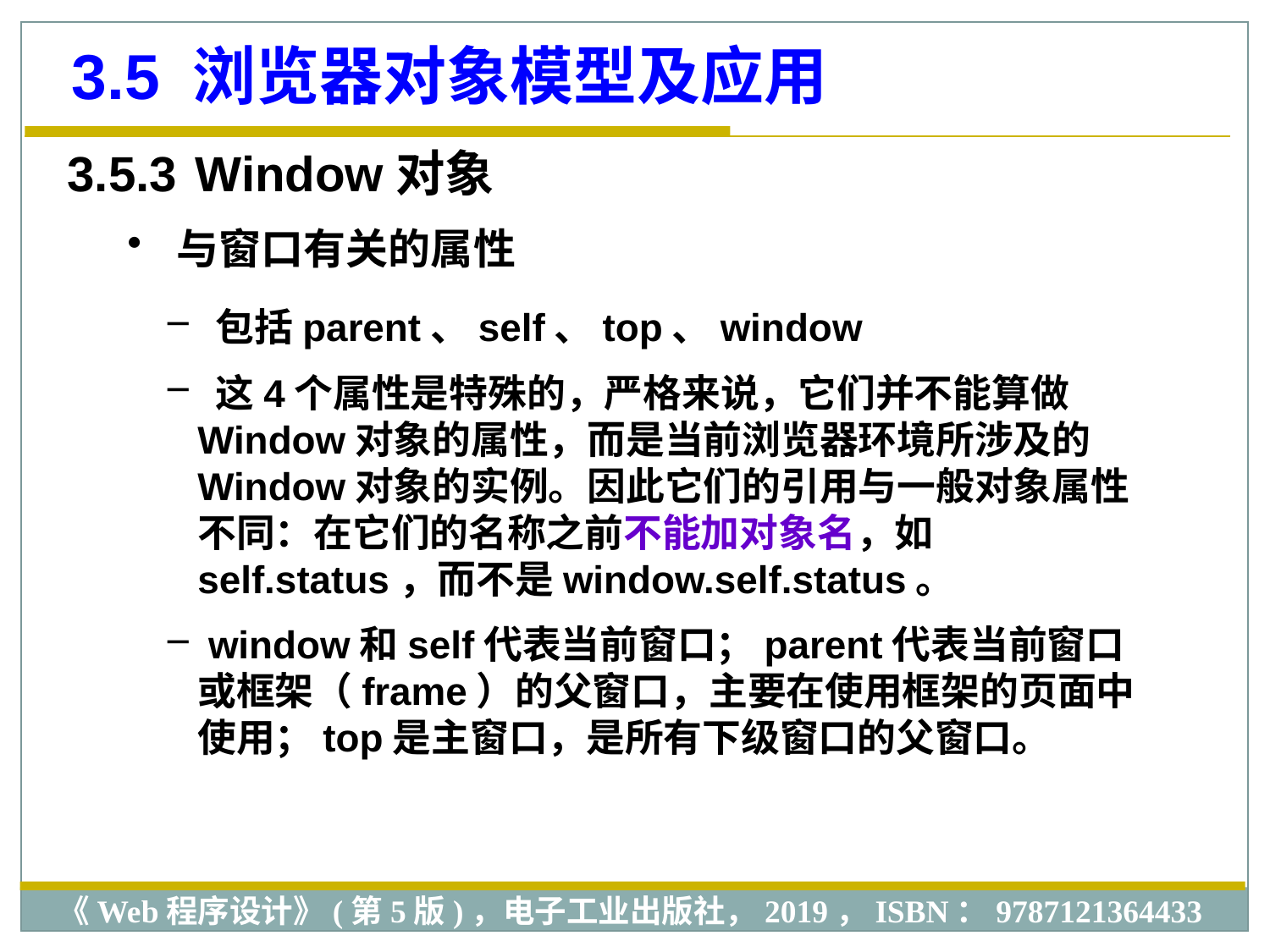

3.5 浏览器对象模型及应用
3.5.3  Window对象
 与窗口有关的属性
 包括parent、self、top、window
 这4个属性是特殊的，严格来说，它们并不能算做Window对象的属性，而是当前浏览器环境所涉及的Window对象的实例。因此它们的引用与一般对象属性不同：在它们的名称之前不能加对象名，如self.status，而不是window.self.status。
 window和self代表当前窗口；parent代表当前窗口或框架（frame）的父窗口，主要在使用框架的页面中使用；top是主窗口，是所有下级窗口的父窗口。